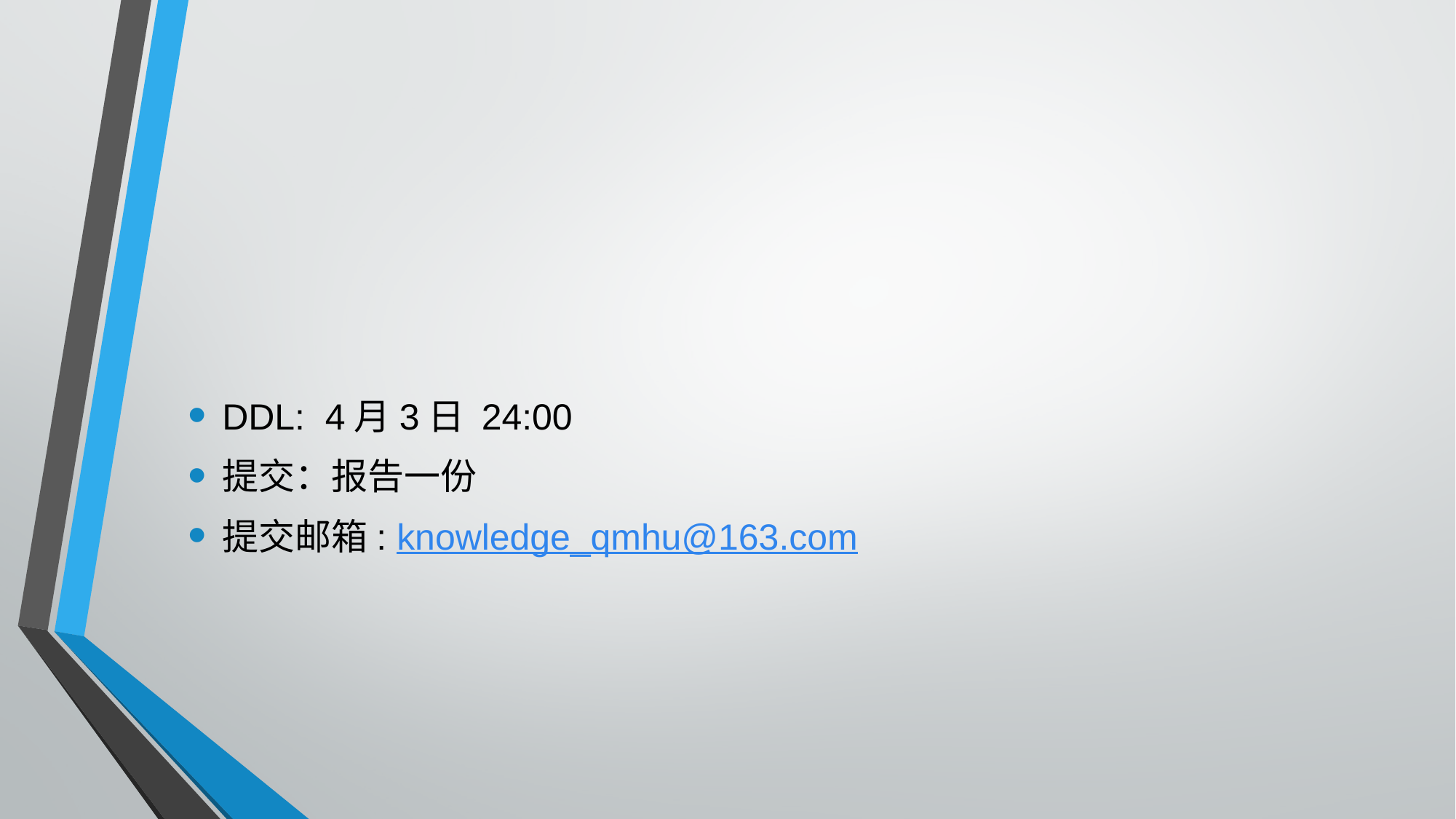

#
DDL:  4月3日 24:00
提交：报告一份
提交邮箱: knowledge_qmhu@163.com